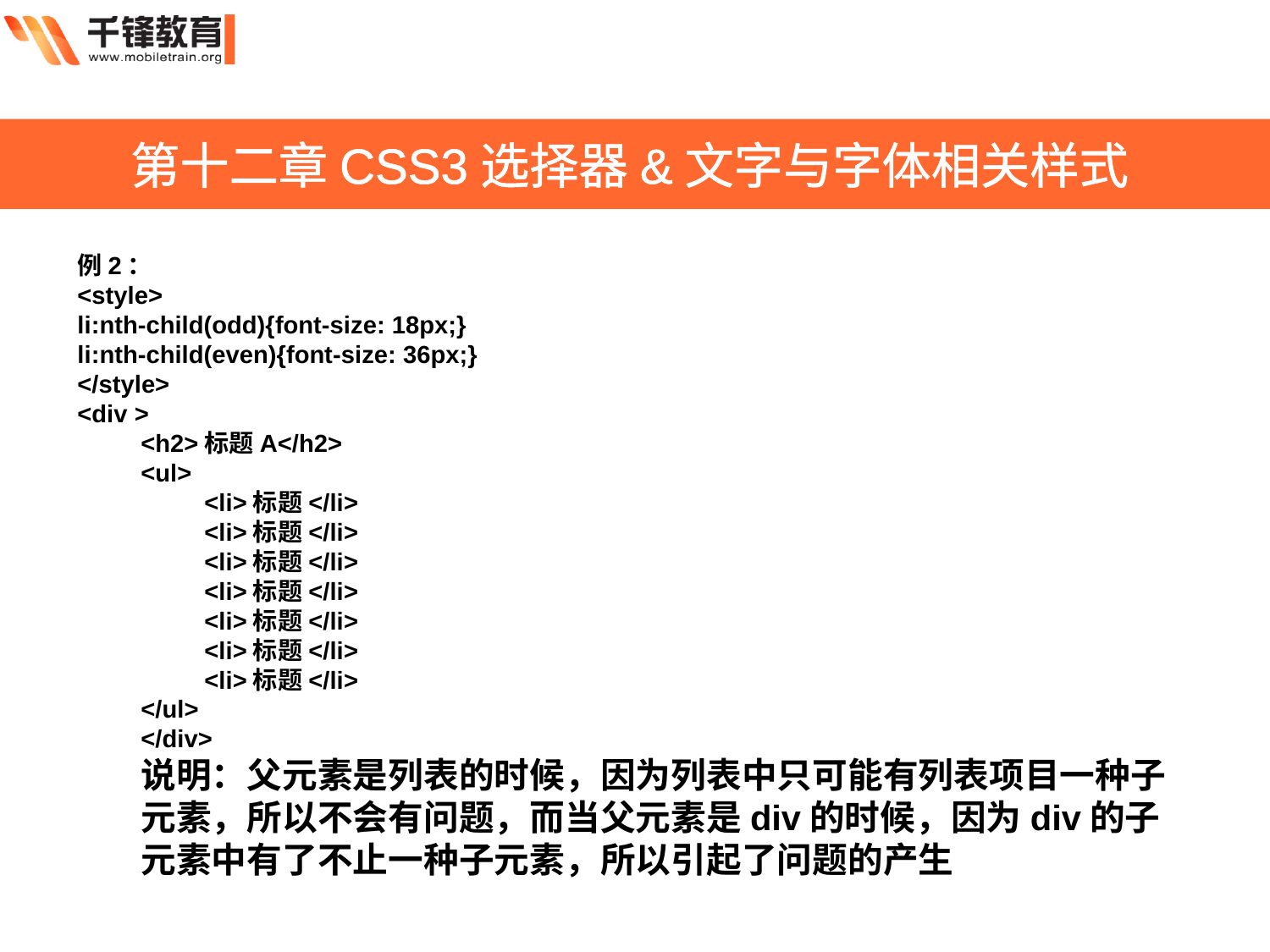

第十二章CSS3选择器&文字与字体相关样式
例2：
<style>
li:nth-child(odd){font-size: 18px;}
li:nth-child(even){font-size: 36px;}
</style>
<div >
<h2>标题A</h2>
<ul>
<li>标题</li>
<li>标题</li>
<li>标题</li>
<li>标题</li>
<li>标题</li>
<li>标题</li>
<li>标题</li>
</ul>
</div>
说明：父元素是列表的时候，因为列表中只可能有列表项目一种子元素，所以不会有问题，而当父元素是div的时候，因为div的子元素中有了不止一种子元素，所以引起了问题的产生